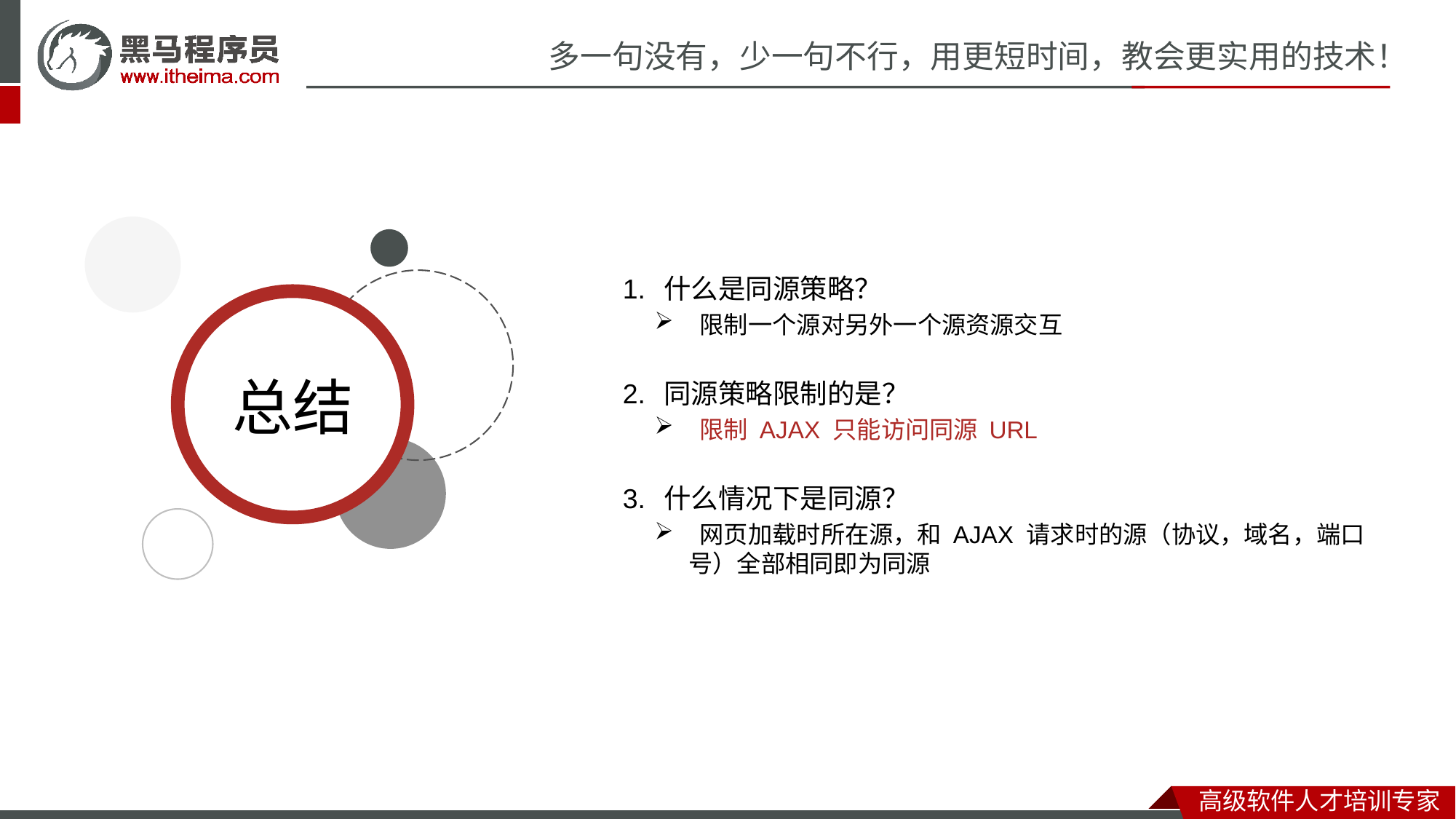

什么是同源策略？
 限制一个源对另外一个源资源交互
同源策略限制的是？
 限制 AJAX 只能访问同源 URL
什么情况下是同源？
 网页加载时所在源，和 AJAX 请求时的源（协议，域名，端口号）全部相同即为同源